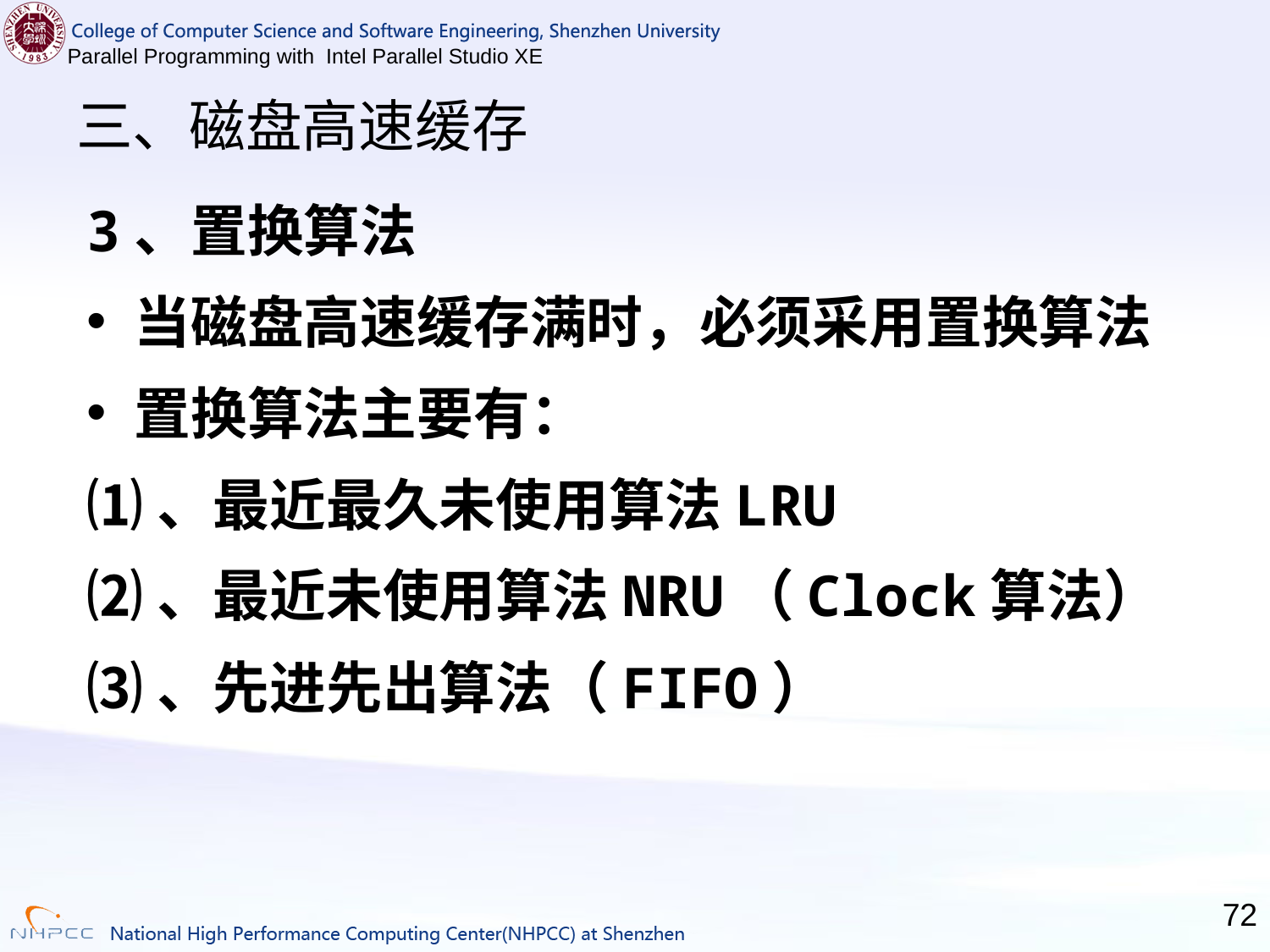

# 三、磁盘高速缓存
3、置换算法
当磁盘高速缓存满时，必须采用置换算法
置换算法主要有：
⑴、最近最久未使用算法LRU
⑵、最近未使用算法NRU（Clock算法）
⑶、先进先出算法（FIFO）
72